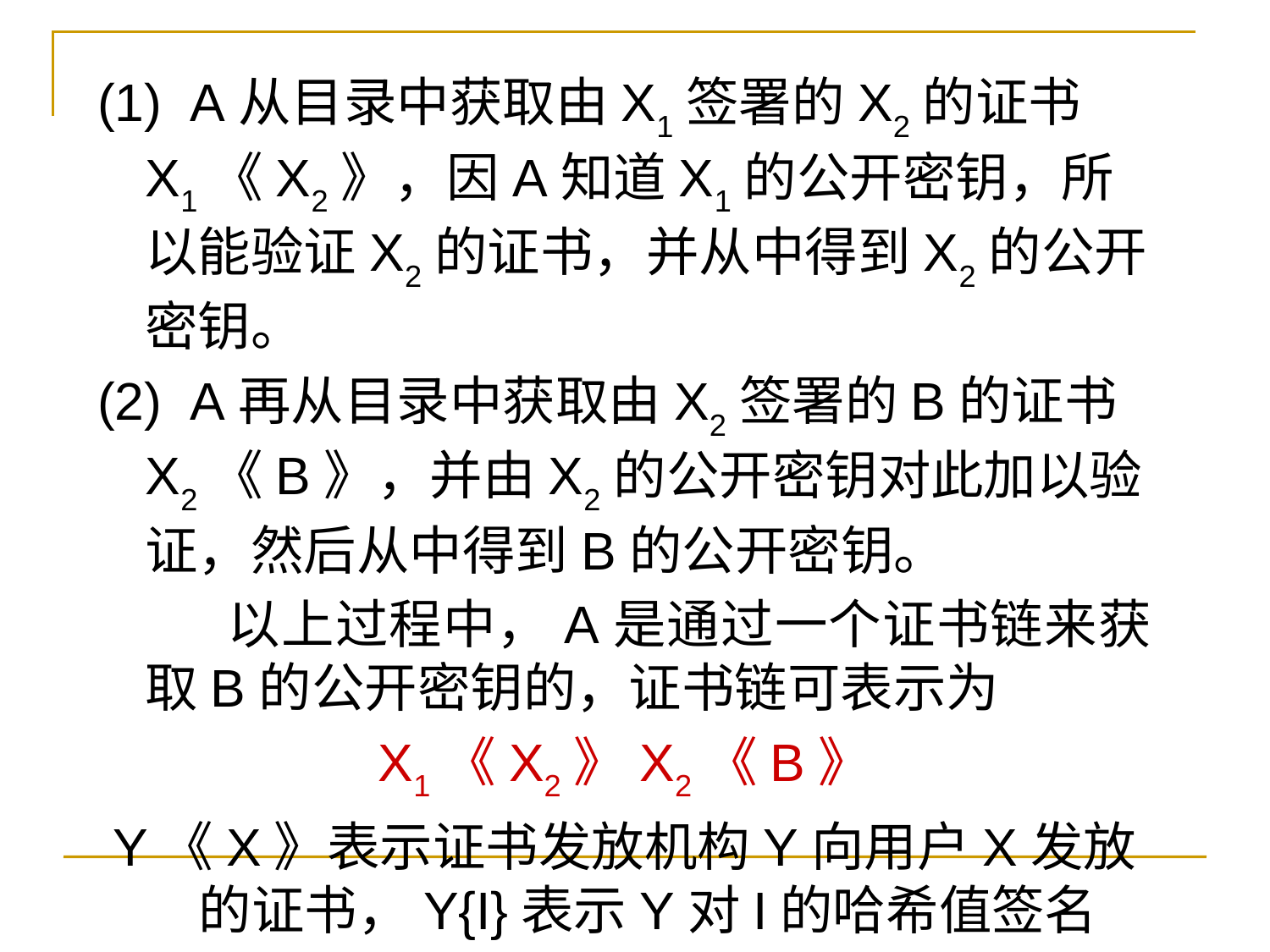

(1)  A从目录中获取由X1签署的X2的证书X1《X2》，因A知道X1的公开密钥，所以能验证X2的证书，并从中得到X2的公开密钥。
(2)  A再从目录中获取由X2签署的B的证书X2《B》，并由X2的公开密钥对此加以验证，然后从中得到B的公开密钥。
         以上过程中，A是通过一个证书链来获取B的公开密钥的，证书链可表示为
X1《X2》X2《B》
Y《X》表示证书发放机构Y向用户X发放的证书，Y{I}表示Y对I的哈希值签名